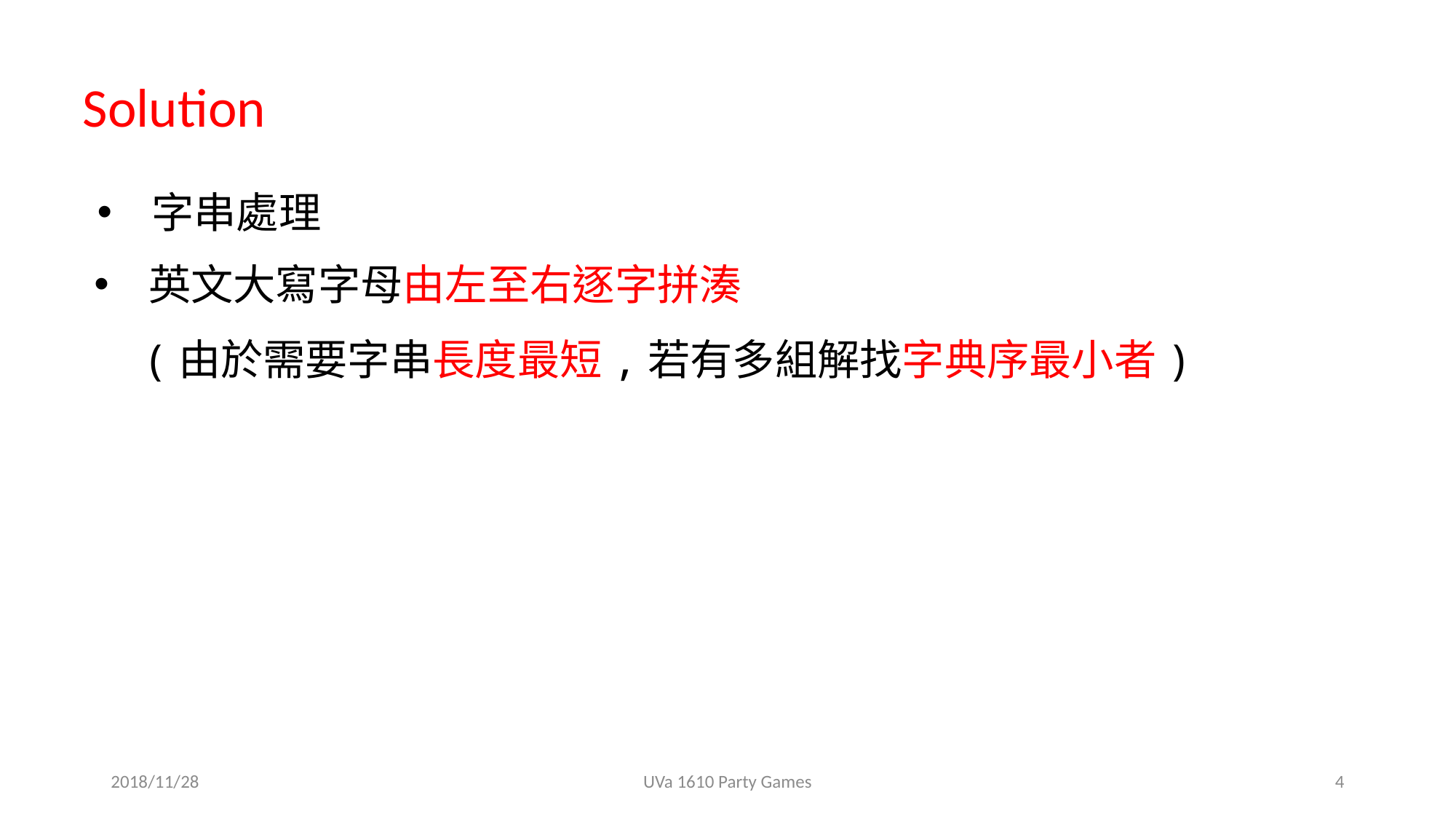

Solution
字串處理
英文大寫字母由左至右逐字拼湊
(由於需要字串長度最短,若有多組解找字典序最小者)
2018/11/28
UVa 1610 Party Games
4